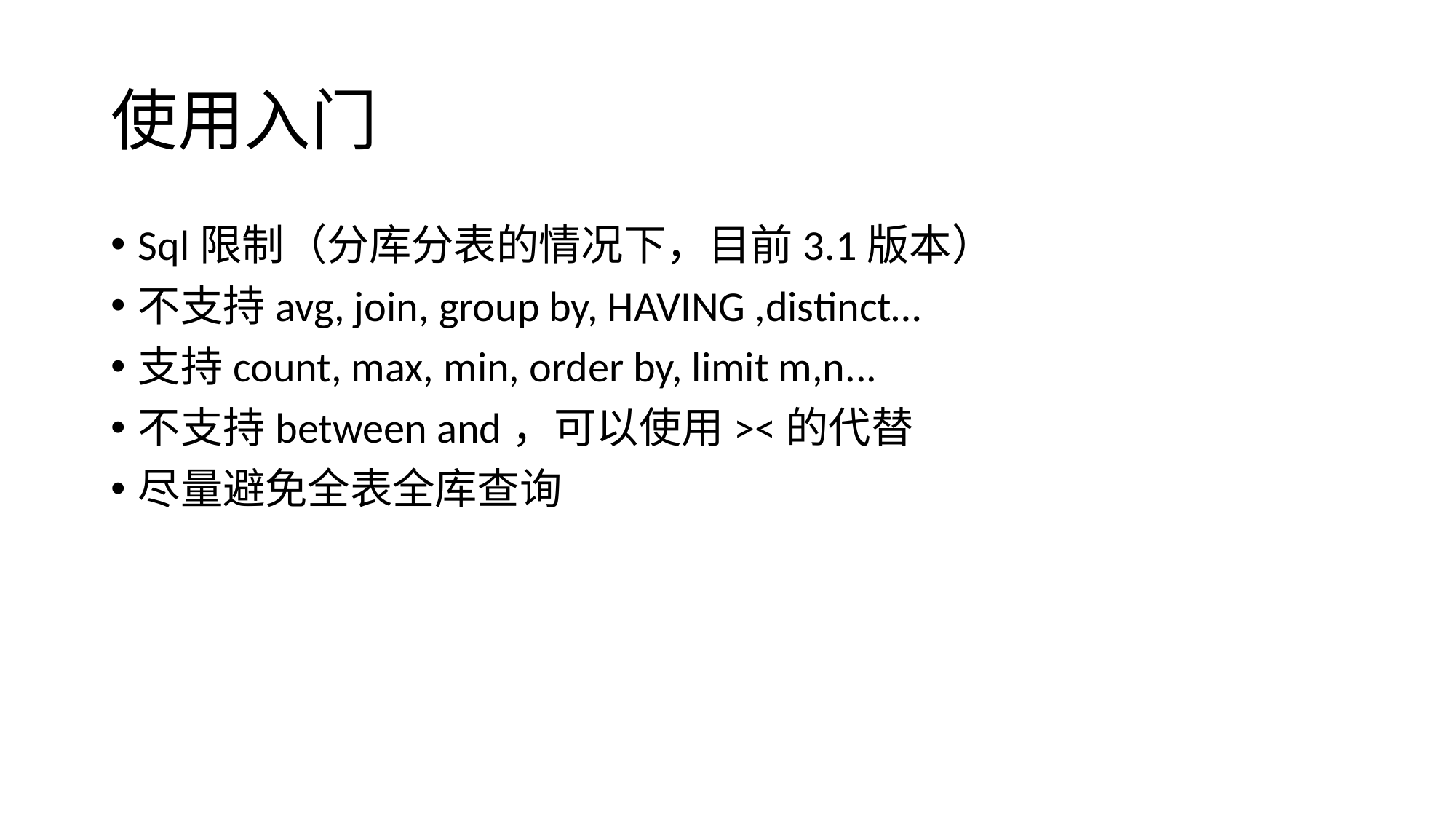

# 使用入门
Sql限制（分库分表的情况下，目前3.1版本）
不支持avg, join, group by, HAVING ,distinct…
支持count, max, min, order by, limit m,n...
不支持between and，可以使用><的代替
尽量避免全表全库查询